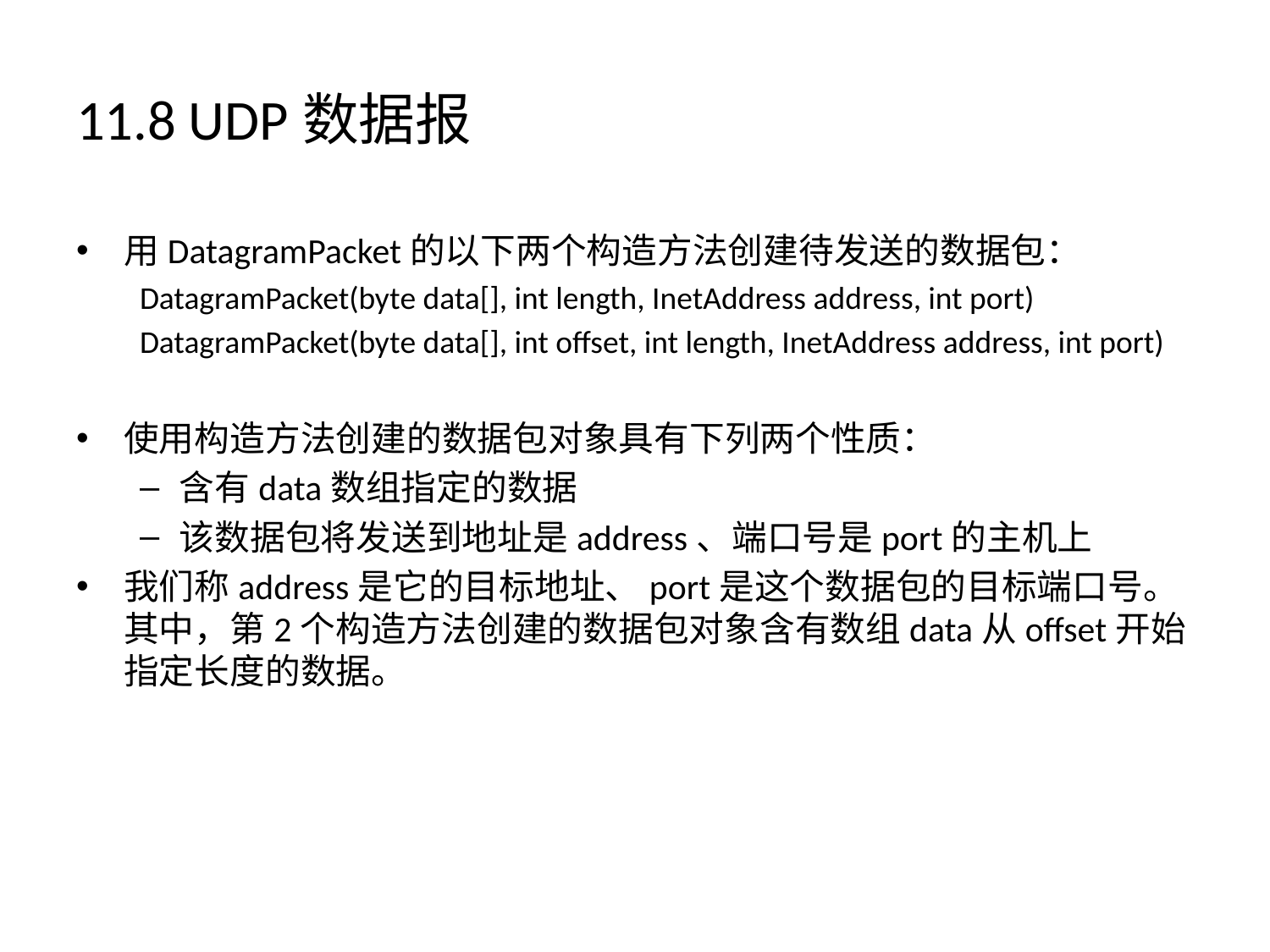

# 11.8 UDP数据报
用DatagramPacket的以下两个构造方法创建待发送的数据包：
DatagramPacket(byte data[], int length, InetAddress address, int port)
DatagramPacket(byte data[], int offset, int length, InetAddress address, int port)

使用构造方法创建的数据包对象具有下列两个性质：
含有data数组指定的数据
该数据包将发送到地址是address、端口号是port的主机上
我们称address是它的目标地址、port是这个数据包的目标端口号。其中，第2个构造方法创建的数据包对象含有数组data从offset开始指定长度的数据。